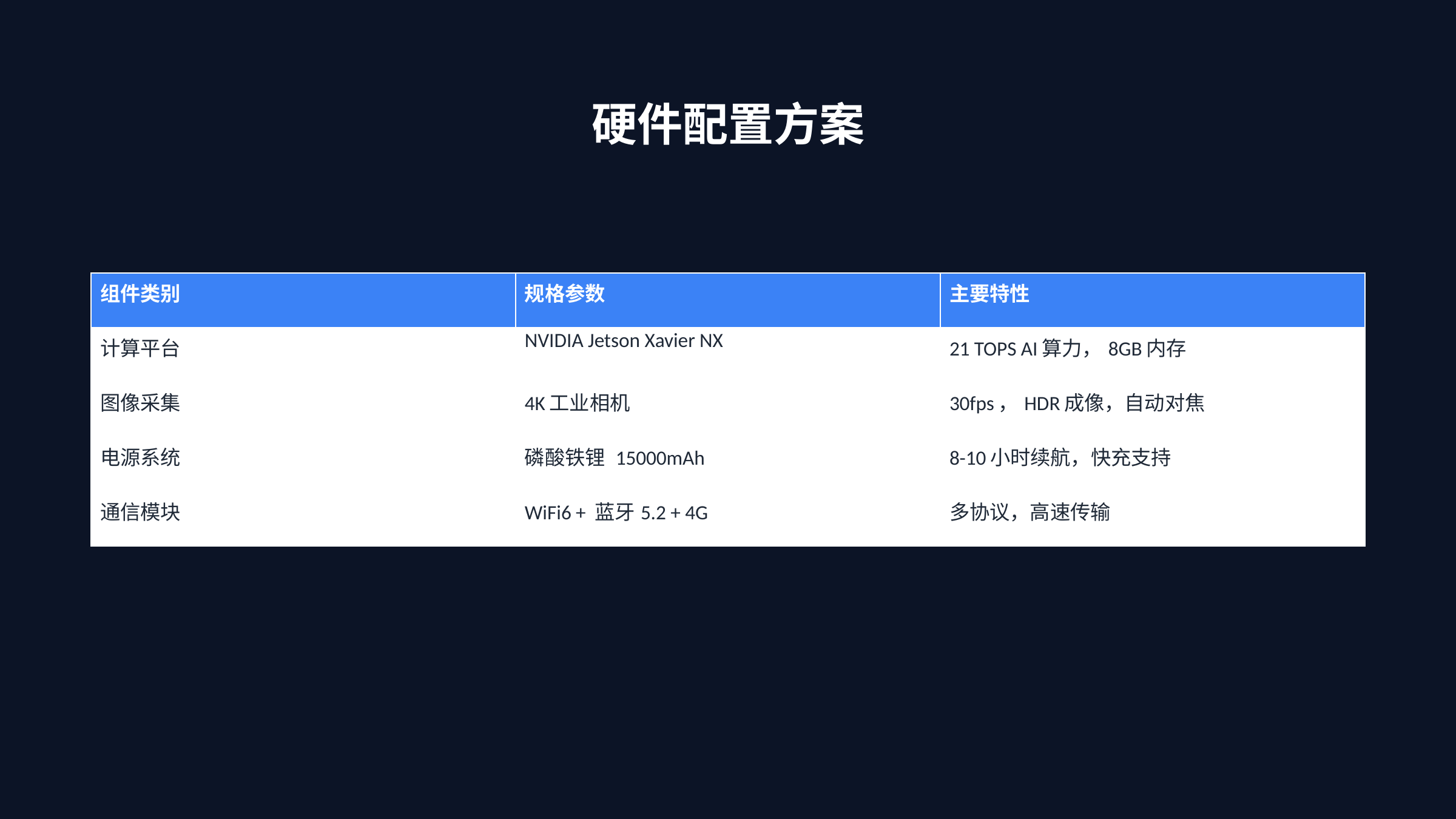

硬件配置方案
| 组件类别 | 规格参数 | 主要特性 |
| --- | --- | --- |
| 计算平台 | NVIDIA Jetson Xavier NX | 21 TOPS AI算力，8GB内存 |
| 图像采集 | 4K工业相机 | 30fps，HDR成像，自动对焦 |
| 电源系统 | 磷酸铁锂 15000mAh | 8-10小时续航，快充支持 |
| 通信模块 | WiFi6 + 蓝牙5.2 + 4G | 多协议，高速传输 |